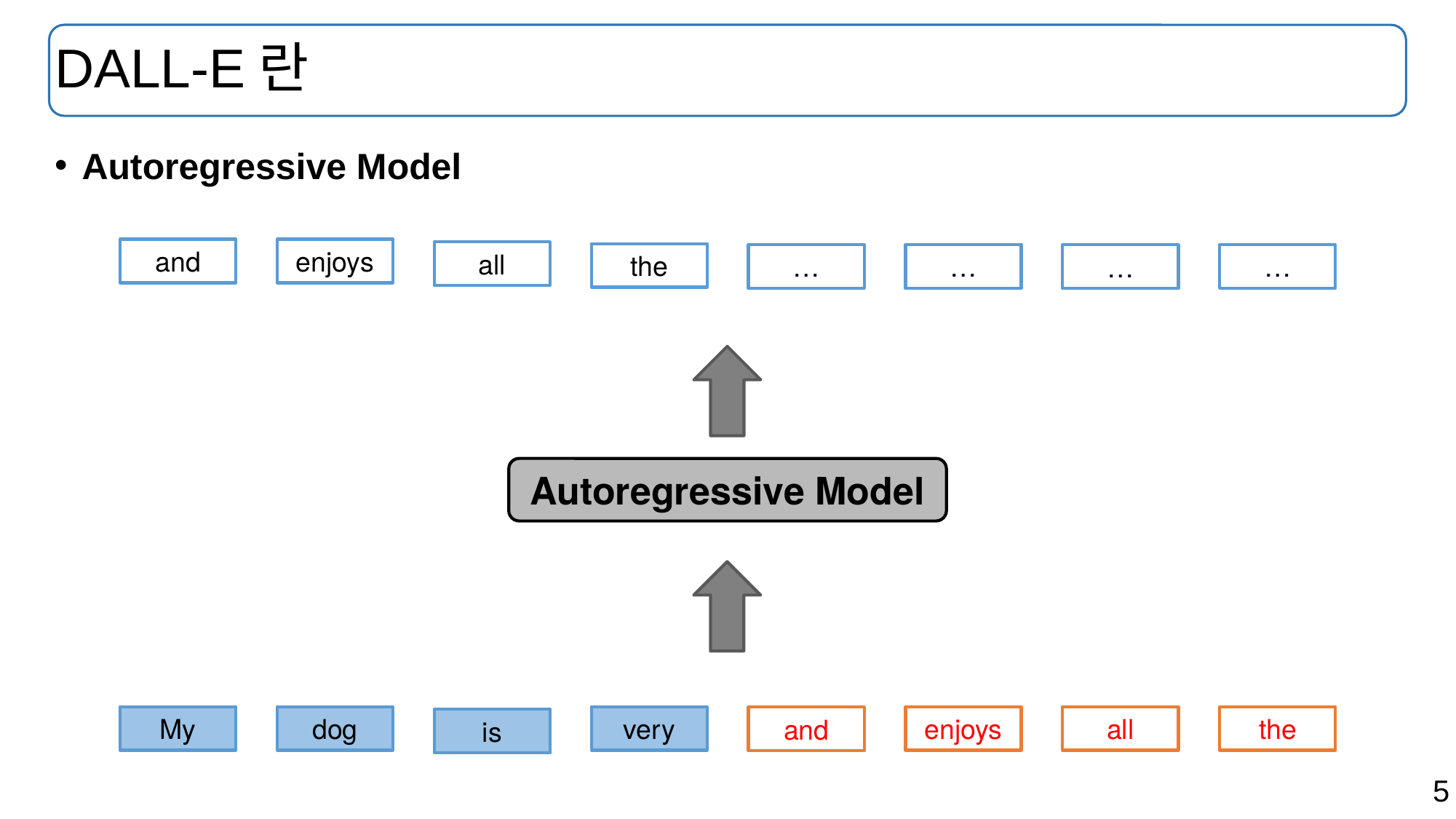

# DALL-E란
Autoregressive Model
and
enjoys
all
the
…
…
…
…

Autoregressive Model

My
dog
very
enjoys
all
the
and
is
5